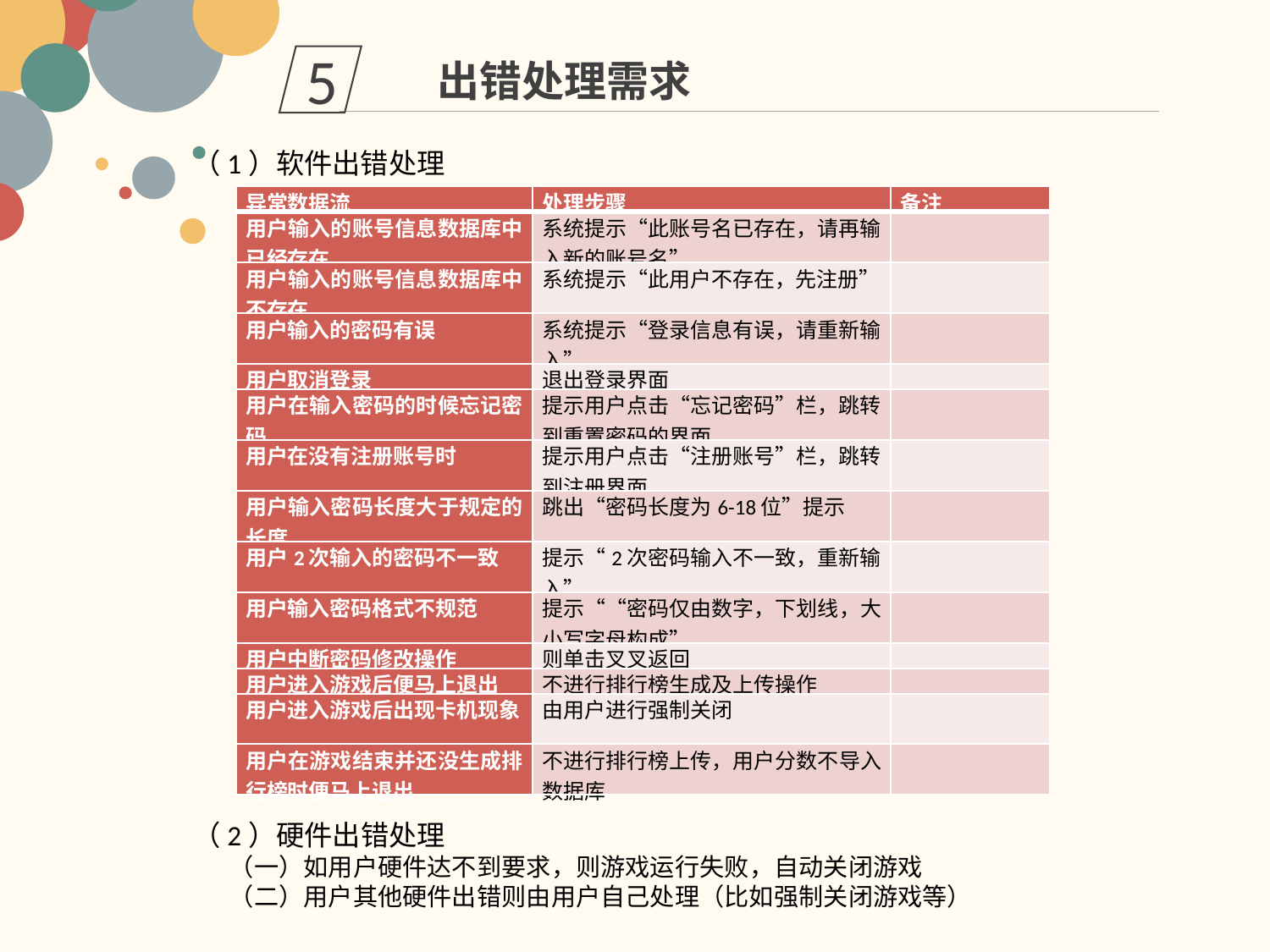

5
出错处理需求
（1）软件出错处理
| 异常数据流 | 处理步骤 | 备注 |
| --- | --- | --- |
| 用户输入的账号信息数据库中已经存在 | 系统提示“此账号名已存在，请再输入新的账号名” |  |
| 用户输入的账号信息数据库中不存在 | 系统提示“此用户不存在，先注册” |  |
| 用户输入的密码有误 | 系统提示“登录信息有误，请重新输入” |  |
| 用户取消登录 | 退出登录界面 |  |
| 用户在输入密码的时候忘记密码 | 提示用户点击“忘记密码”栏，跳转到重置密码的界面 |  |
| 用户在没有注册账号时 | 提示用户点击“注册账号”栏，跳转到注册界面 |  |
| 用户输入密码长度大于规定的长度 | 跳出“密码长度为6-18位”提示 |  |
| 用户2次输入的密码不一致 | 提示“2次密码输入不一致，重新输入” |  |
| 用户输入密码格式不规范 | 提示““密码仅由数字，下划线，大小写字母构成” |  |
| 用户中断密码修改操作 | 则单击叉叉返回 |  |
| 用户进入游戏后便马上退出 | 不进行排行榜生成及上传操作 |  |
| 用户进入游戏后出现卡机现象 | 由用户进行强制关闭 |  |
| 用户在游戏结束并还没生成排行榜时便马上退出 | 不进行排行榜上传，用户分数不导入数据库 |  |
（2）硬件出错处理
（一）如用户硬件达不到要求，则游戏运行失败，自动关闭游戏
（二）用户其他硬件出错则由用户自己处理（比如强制关闭游戏等）